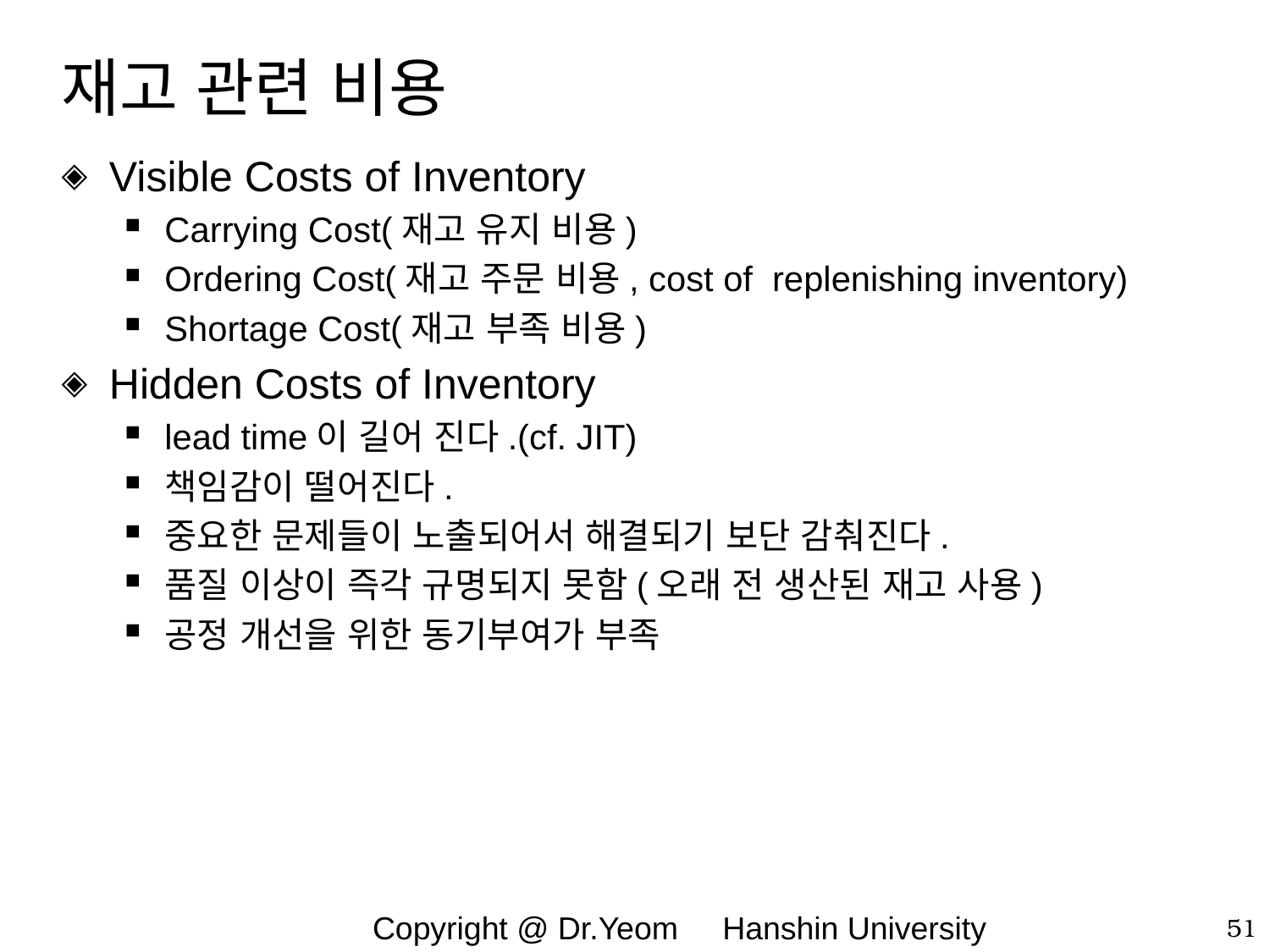

# 재고 관련 비용
Visible Costs of Inventory
Carrying Cost(재고 유지 비용)
Ordering Cost(재고 주문 비용, cost of  replenishing inventory)
Shortage Cost(재고 부족 비용)
Hidden Costs of Inventory
lead time이 길어 진다.(cf. JIT)
책임감이 떨어진다.
중요한 문제들이 노출되어서 해결되기 보단 감춰진다.
품질 이상이 즉각 규명되지 못함(오래 전 생산된 재고 사용)
공정 개선을 위한 동기부여가 부족
51